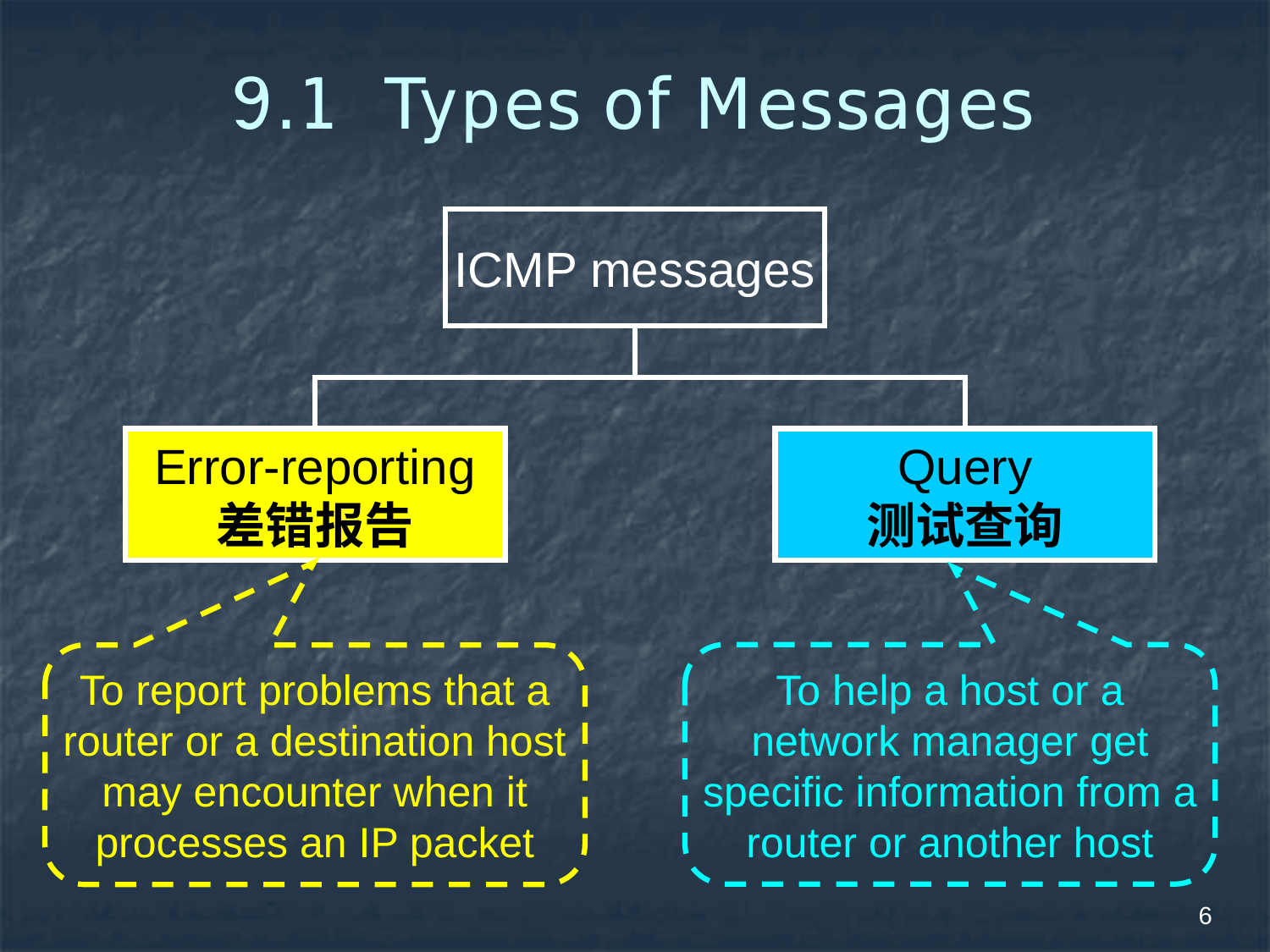

# 9.1  Types of Messages
ICMP messages
Error-reporting
差错报告
Query
测试查询
To help a host or a network manager get specific information from a router or another host
To report problems that a router or a destination host may encounter when it processes an IP packet
6